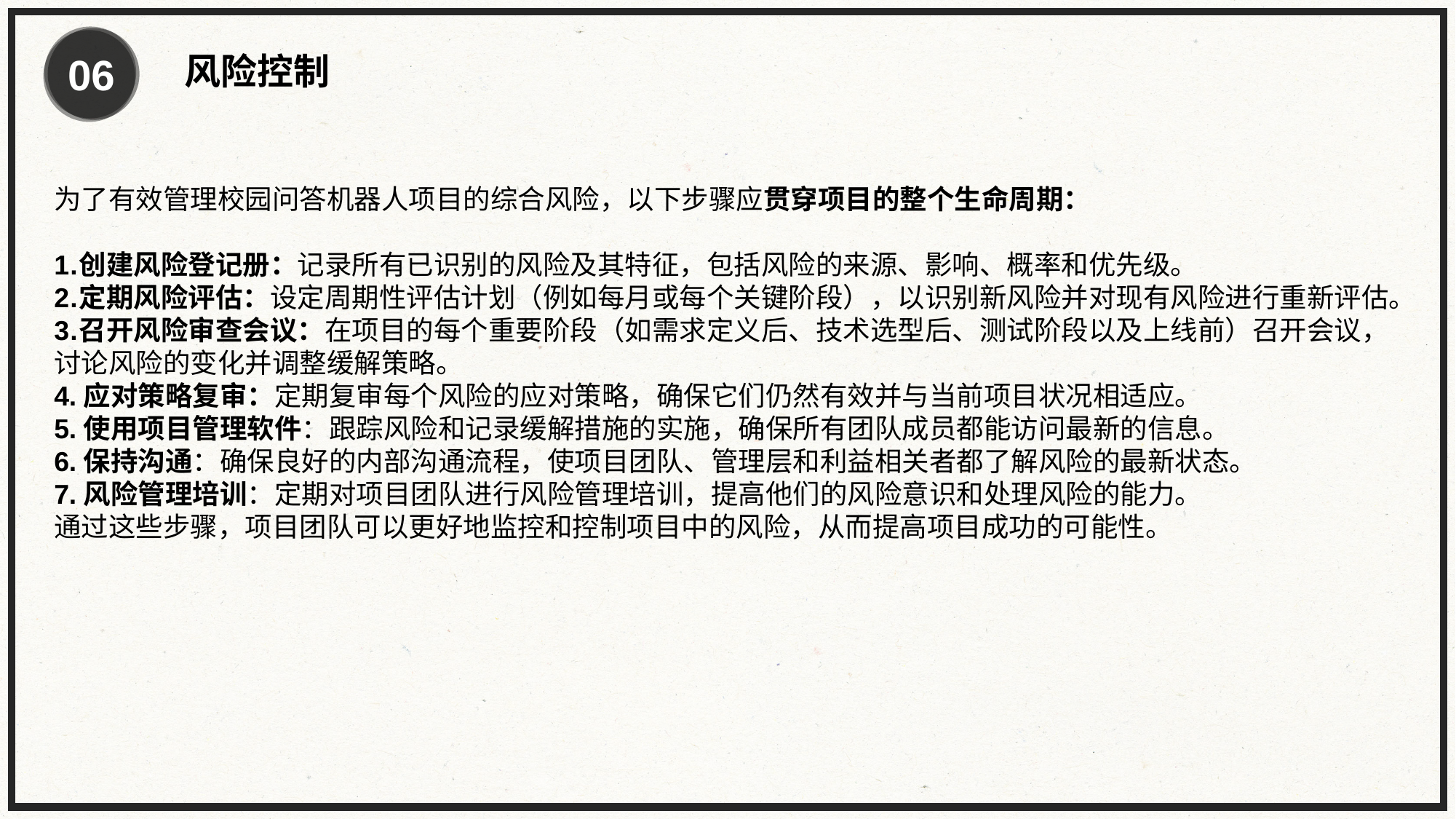

06
风险控制
为了有效管理校园问答机器人项目的综合风险，以下步骤应贯穿项目的整个生命周期：

创建风险登记册：记录所有已识别的风险及其特征，包括风险的来源、影响、概率和优先级。
定期风险评估：设定周期性评估计划（例如每月或每个关键阶段），以识别新风险并对现有风险进行重新评估。
召开风险审查会议：在项目的每个重要阶段（如需求定义后、技术选型后、测试阶段以及上线前）召开会议，
讨论风险的变化并调整缓解策略。
4.应对策略复审：定期复审每个风险的应对策略，确保它们仍然有效并与当前项目状况相适应。
5.使用项目管理软件：跟踪风险和记录缓解措施的实施，确保所有团队成员都能访问最新的信息。
6.保持沟通：确保良好的内部沟通流程，使项目团队、管理层和利益相关者都了解风险的最新状态。
7.风险管理培训：定期对项目团队进行风险管理培训，提高他们的风险意识和处理风险的能力。
通过这些步骤，项目团队可以更好地监控和控制项目中的风险，从而提高项目成功的可能性。